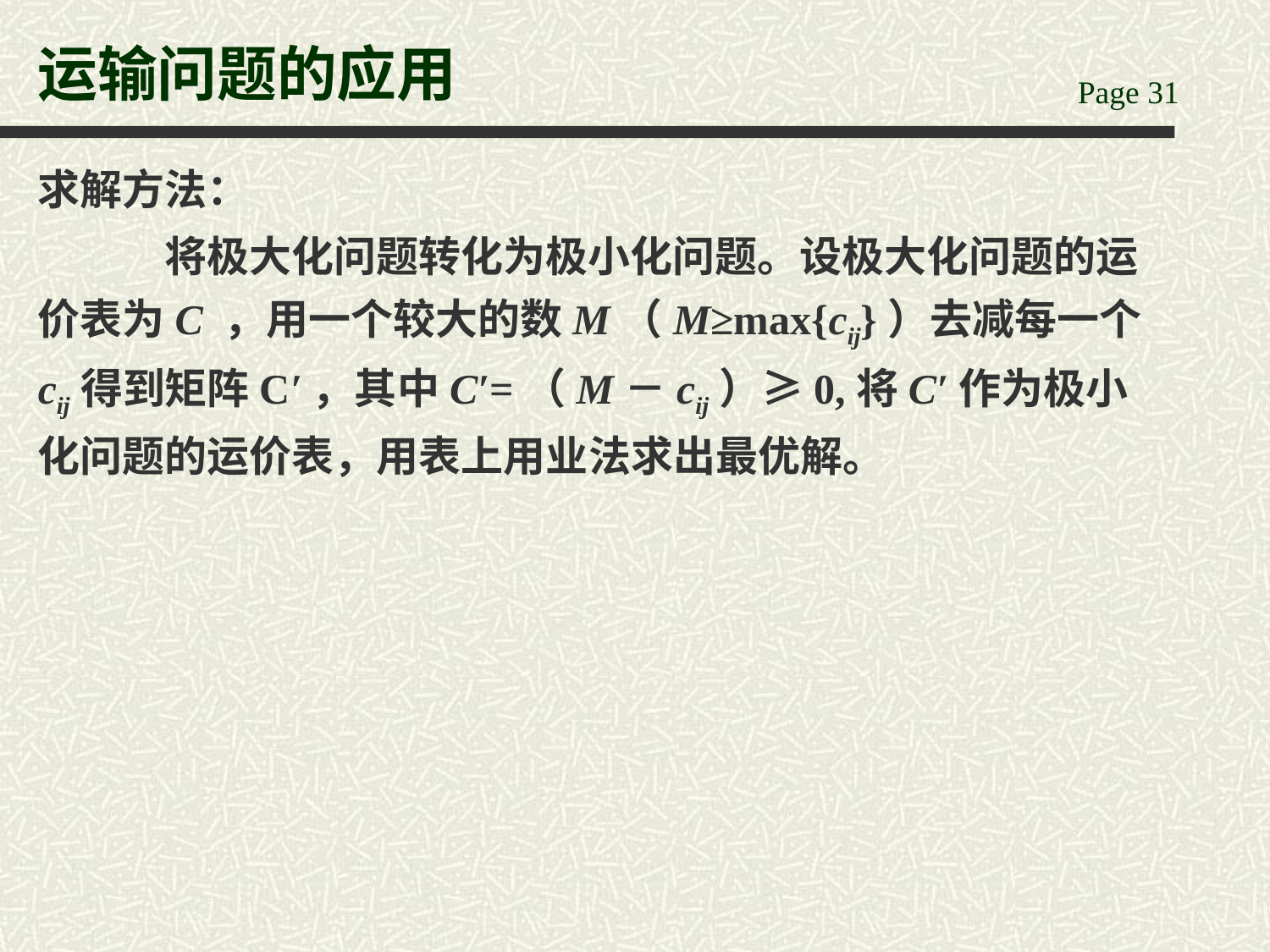

# 运输问题的应用
求解方法：
	将极大化问题转化为极小化问题。设极大化问题的运价表为C ，用一个较大的数M（M≥max{cij}）去减每一个cij得到矩阵C′，其中C′=（M－cij）≥0,将C′作为极小化问题的运价表，用表上用业法求出最优解。